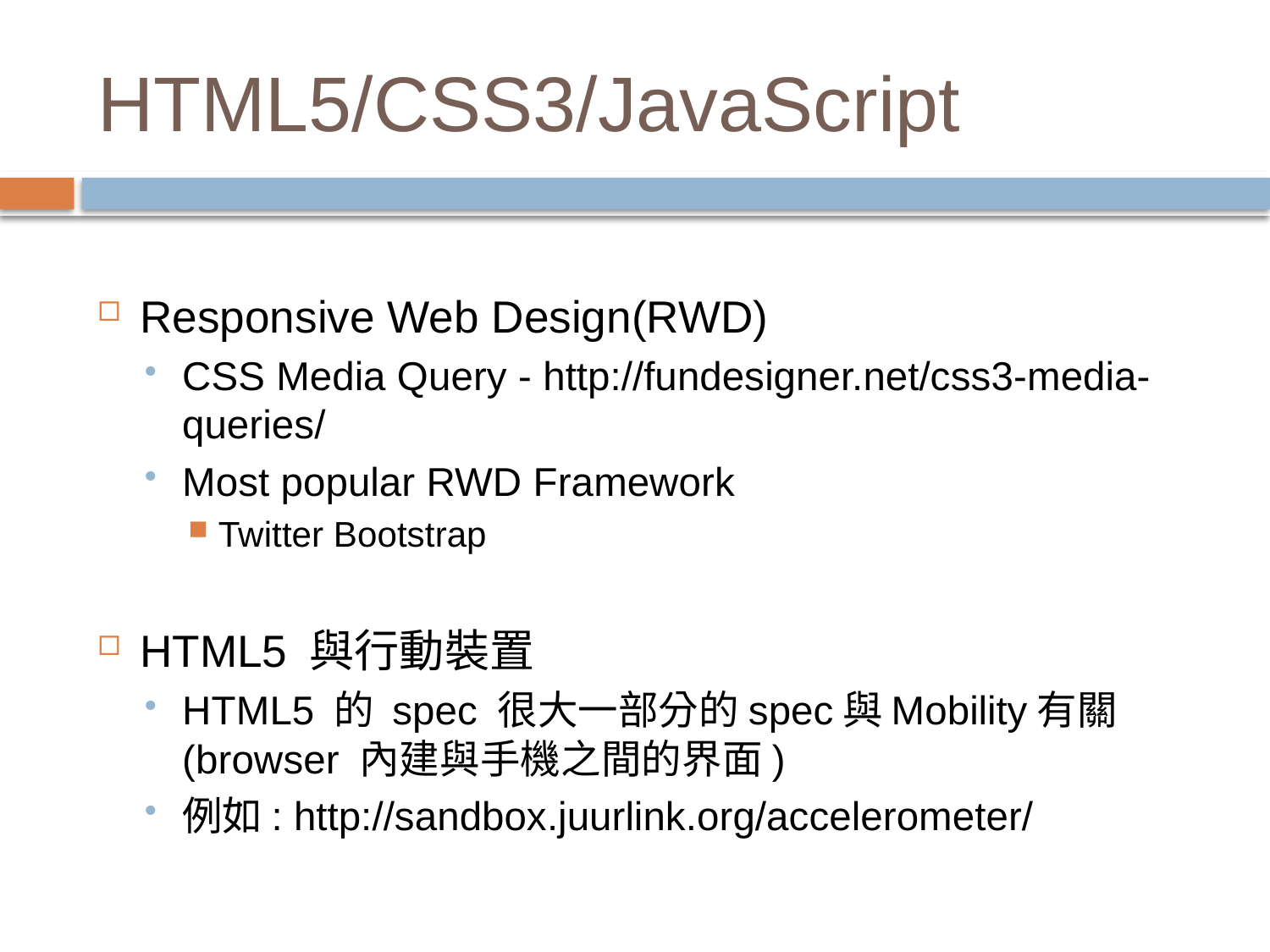

# HTML5/CSS3/JavaScript

Responsive Web Design(RWD)
CSS Media Query - http://fundesigner.net/css3-media-queries/
Most popular RWD Framework
Twitter Bootstrap

HTML5 與行動裝置
HTML5 的 spec 很大一部分的spec與Mobility有關(browser 內建與手機之間的界面)
例如: http://sandbox.juurlink.org/accelerometer/